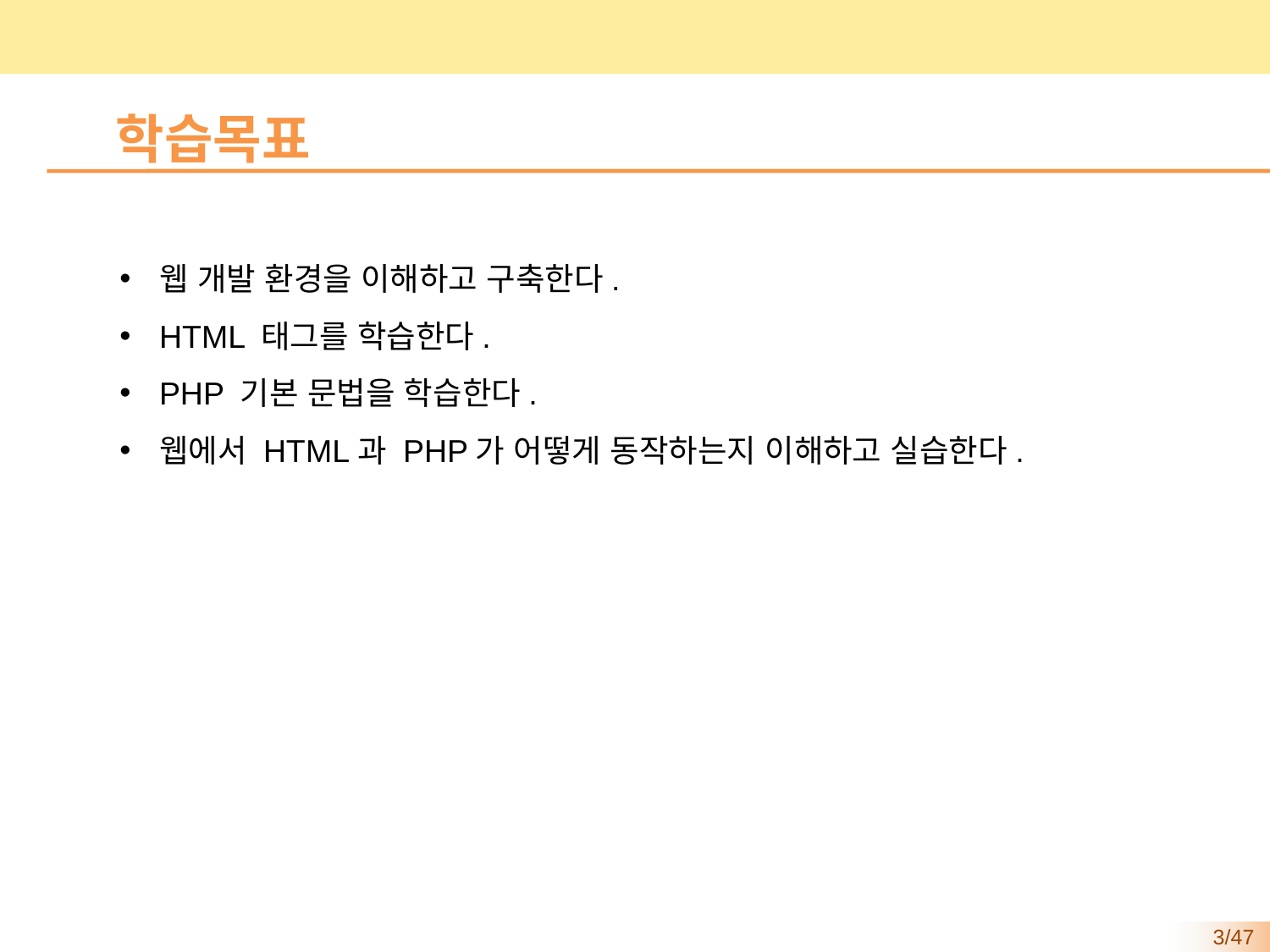

학습목표

웹 개발 환경을 이해하고 구축한다.
HTML 태그를 학습한다.
PHP 기본 문법을 학습한다.
웹에서 HTML과 PHP가 어떻게 동작하는지 이해하고 실습한다.